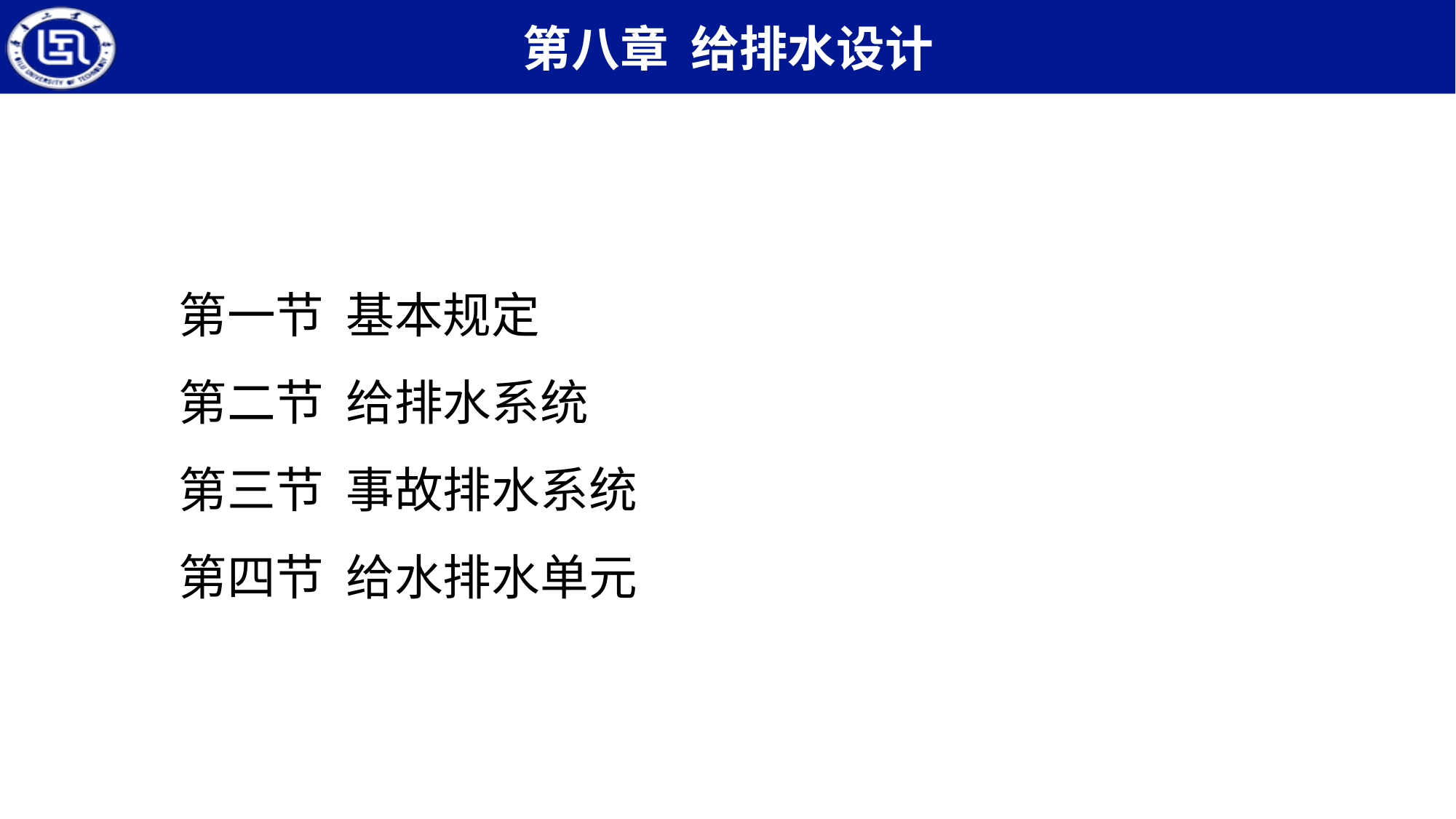

第一节  基本规定
        第二节  给排水系统
        第三节  事故排水系统
        第四节  给水排水单元